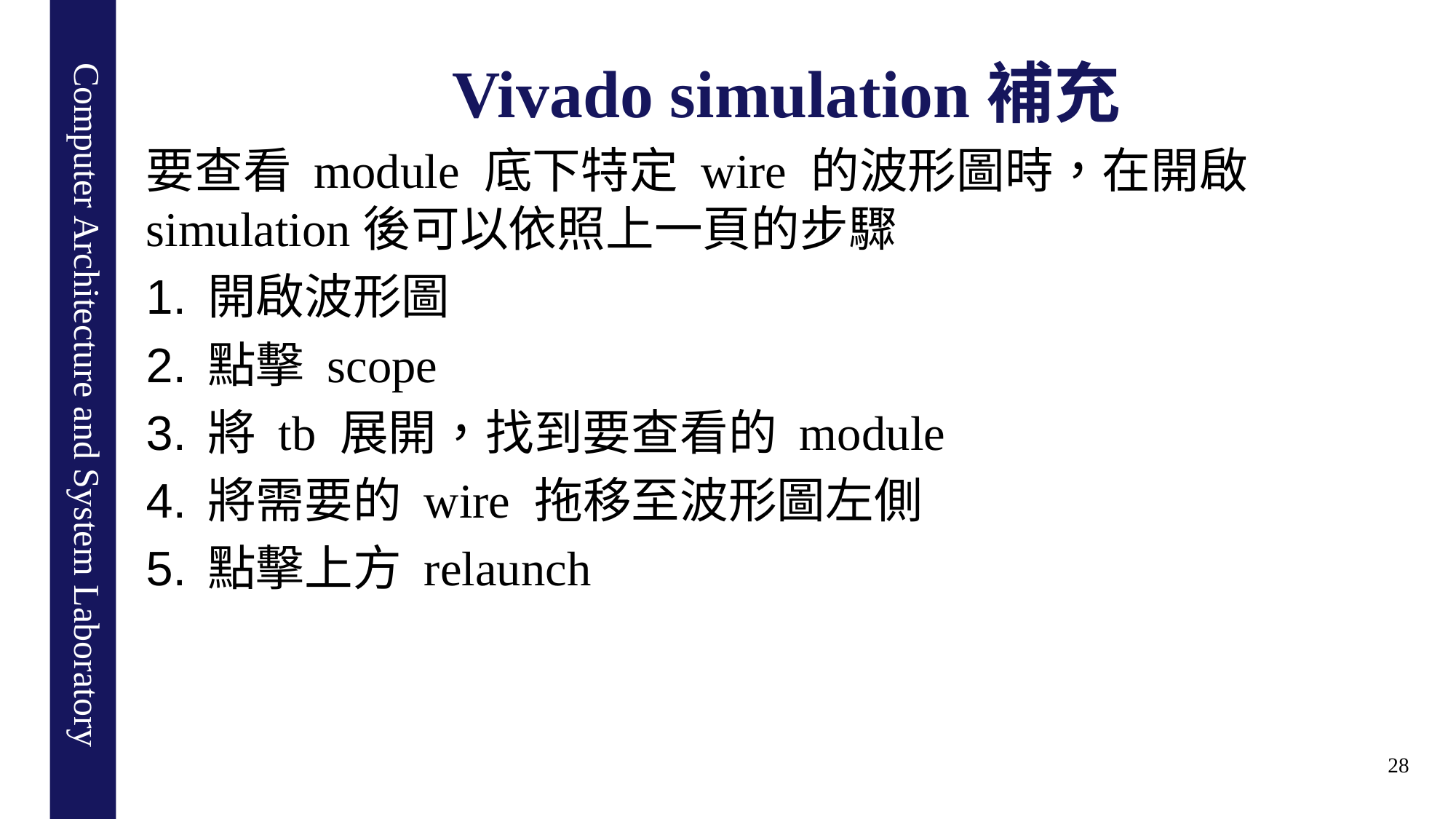

# Vivado simulation補充
要查看 module 底下特定 wire 的波形圖時，在開啟 simulation後可以依照上一頁的步驟
開啟波形圖
點擊 scope
將 tb 展開，找到要查看的 module
將需要的 wire 拖移至波形圖左側
點擊上方 relaunch

28